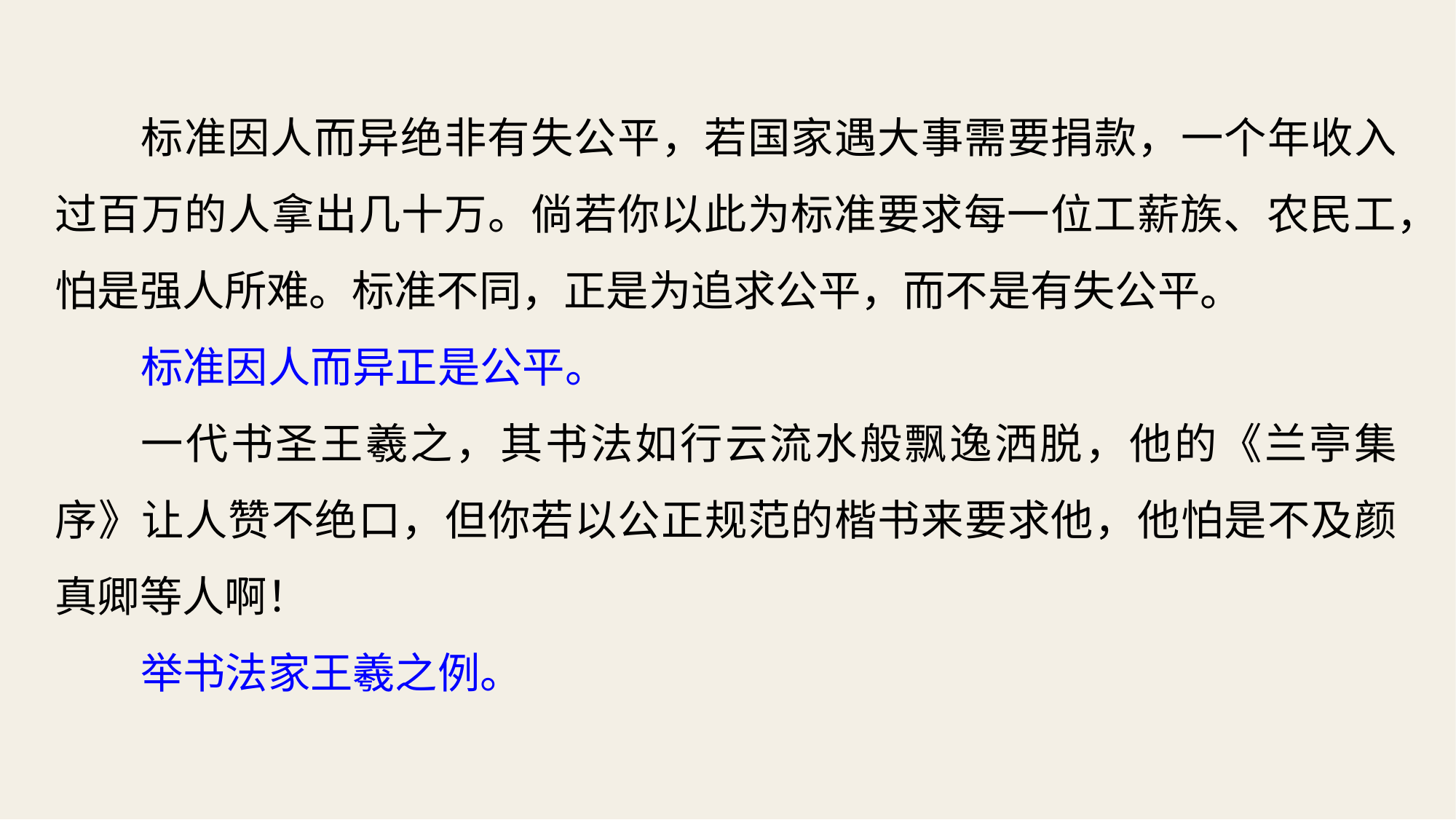

标准因人而异绝非有失公平，若国家遇大事需要捐款，一个年收入过百万的人拿出几十万。倘若你以此为标准要求每一位工薪族、农民工，怕是强人所难。标准不同，正是为追求公平，而不是有失公平。
标准因人而异正是公平。
一代书圣王羲之，其书法如行云流水般飘逸洒脱，他的《兰亭集序》让人赞不绝口，但你若以公正规范的楷书来要求他，他怕是不及颜真卿等人啊！
举书法家王羲之例。